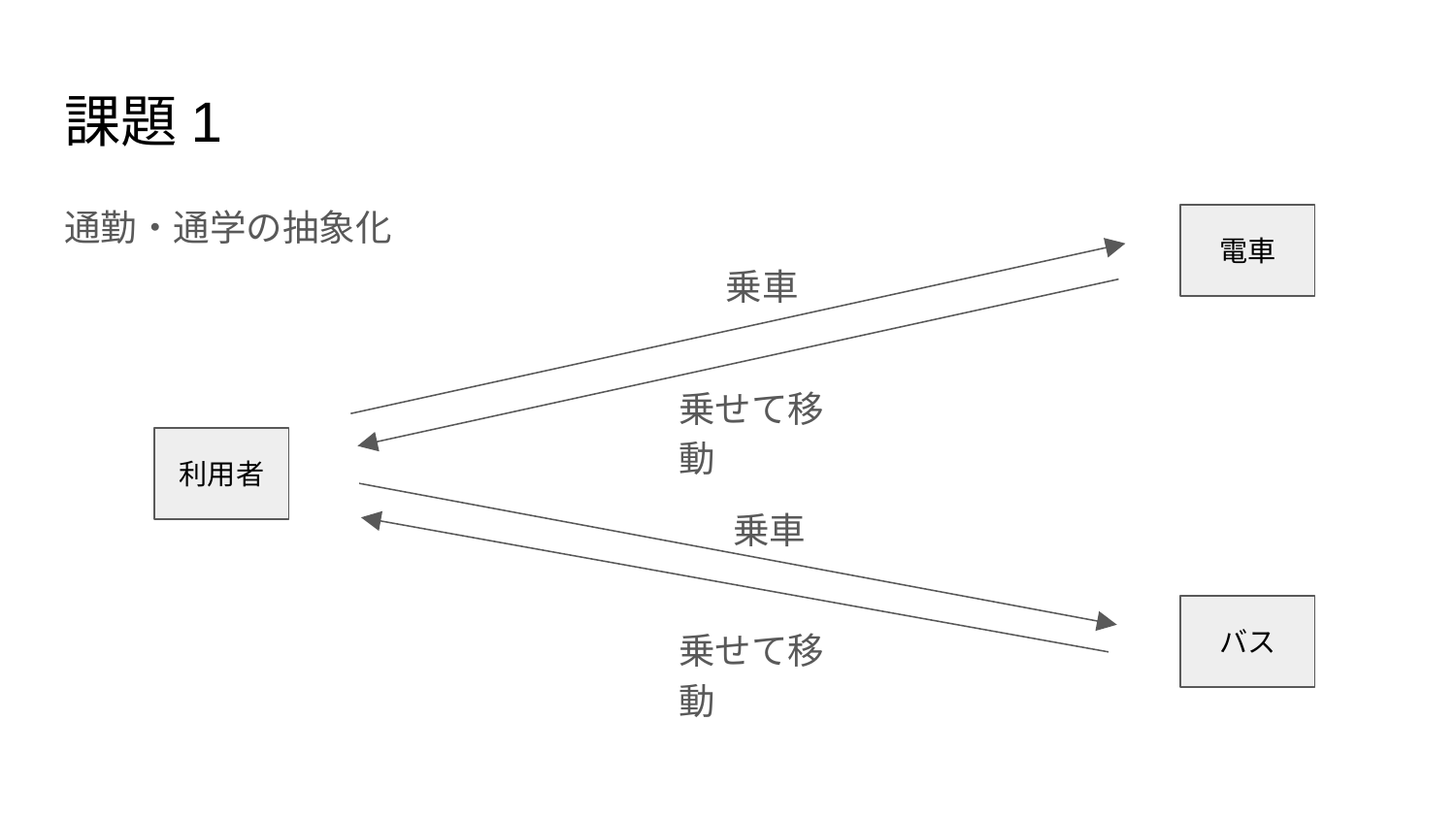

# 課題1
通勤・通学の抽象化
電車
乗車
乗せて移動
利用者
乗車
バス
乗せて移動